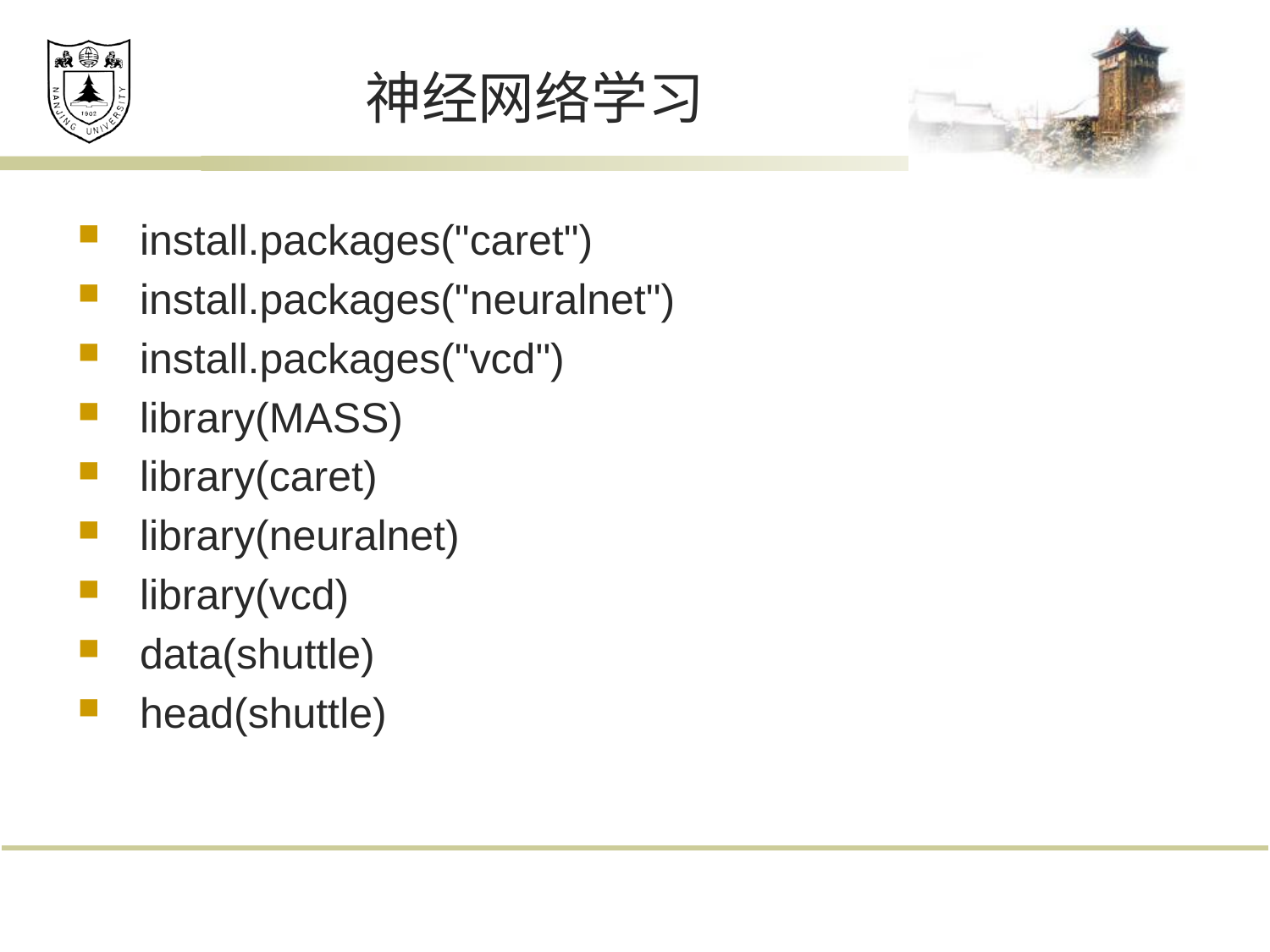

# 神经网络学习
install.packages("caret")
install.packages("neuralnet")
install.packages("vcd")
library(MASS)
library(caret)
library(neuralnet)
library(vcd)
data(shuttle)
head(shuttle)